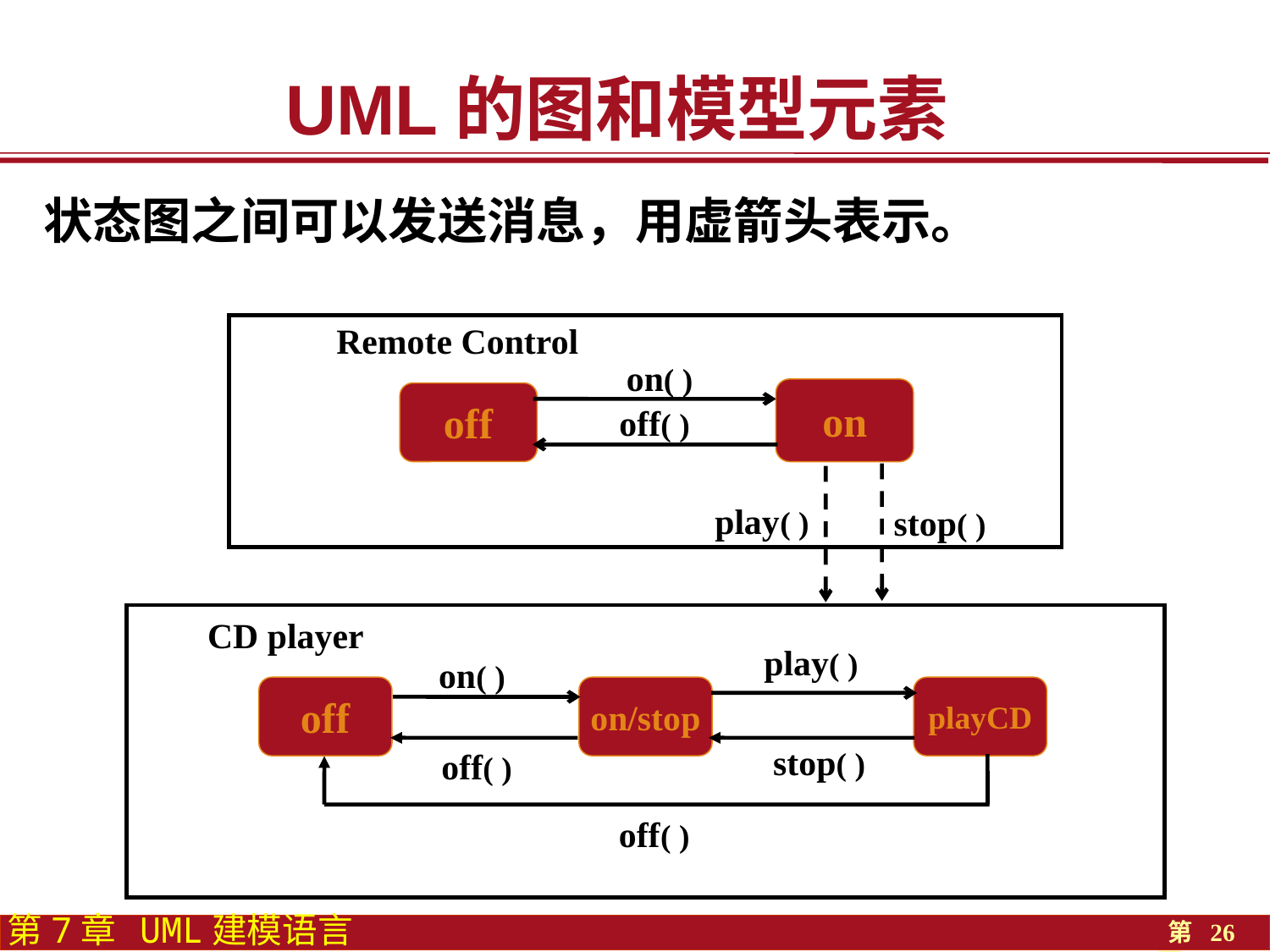

UML的图和模型元素
状态图之间可以发送消息，用虚箭头表示。
Remote Control

on( )
on
off
off( )

play( )
stop( )

CD player
play( )
on( )
off
on/stop
playCD

stop( )

off( )

off( )